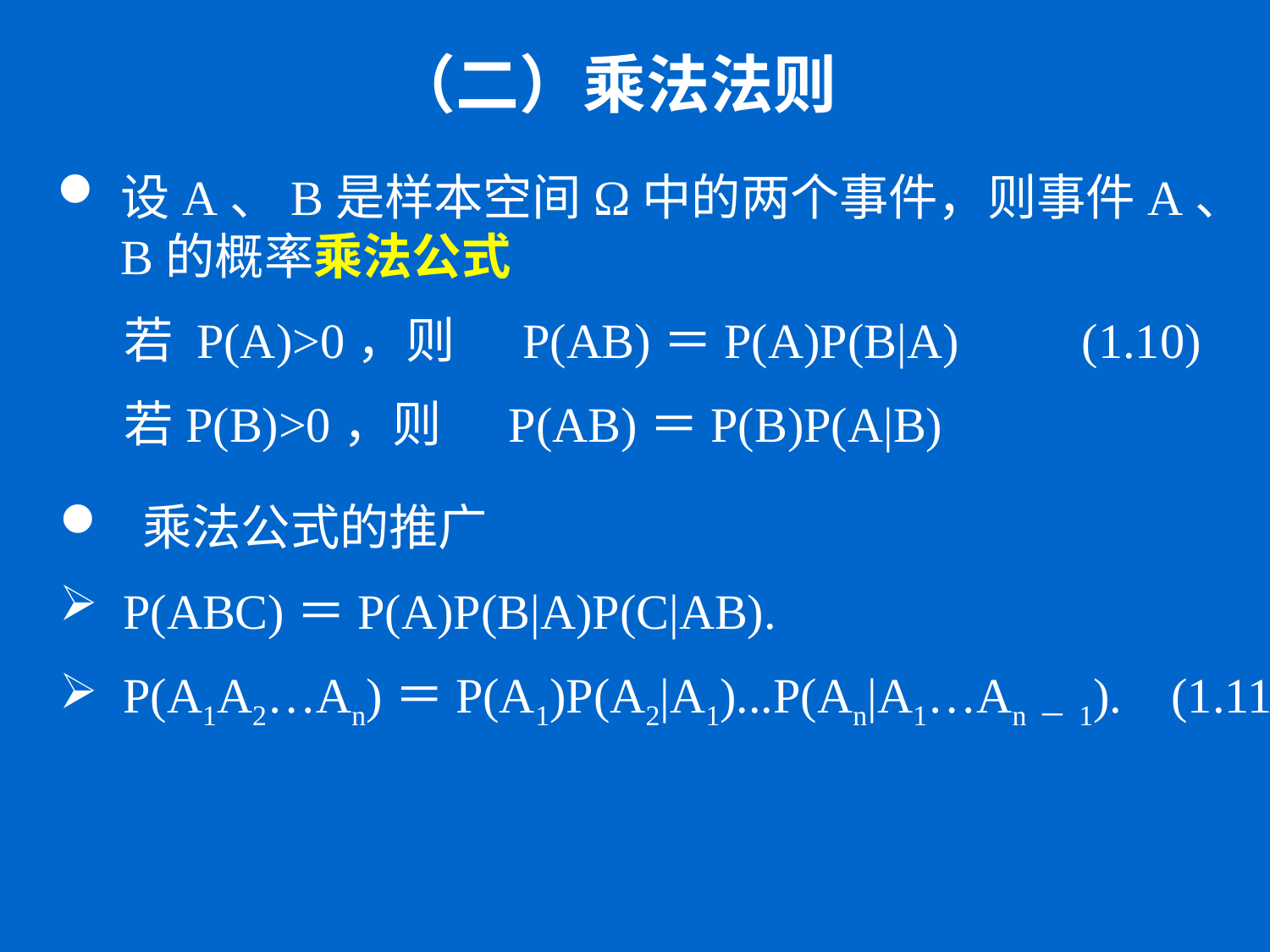

（二）乘法法则
设A、B是样本空间Ω中的两个事件，则事件A、B的概率乘法公式
     若 P(A)>0，则     P(AB)＝P(A)P(B|A)          (1.10)
     若P(B)>0，则     P(AB)＝P(B)P(A|B)
  乘法公式的推广
P(ABC)＝P(A)P(B|A)P(C|AB).
P(A1A2…An)＝P(A1)P(A2|A1)...P(An|A1…An－1).    (1.11)